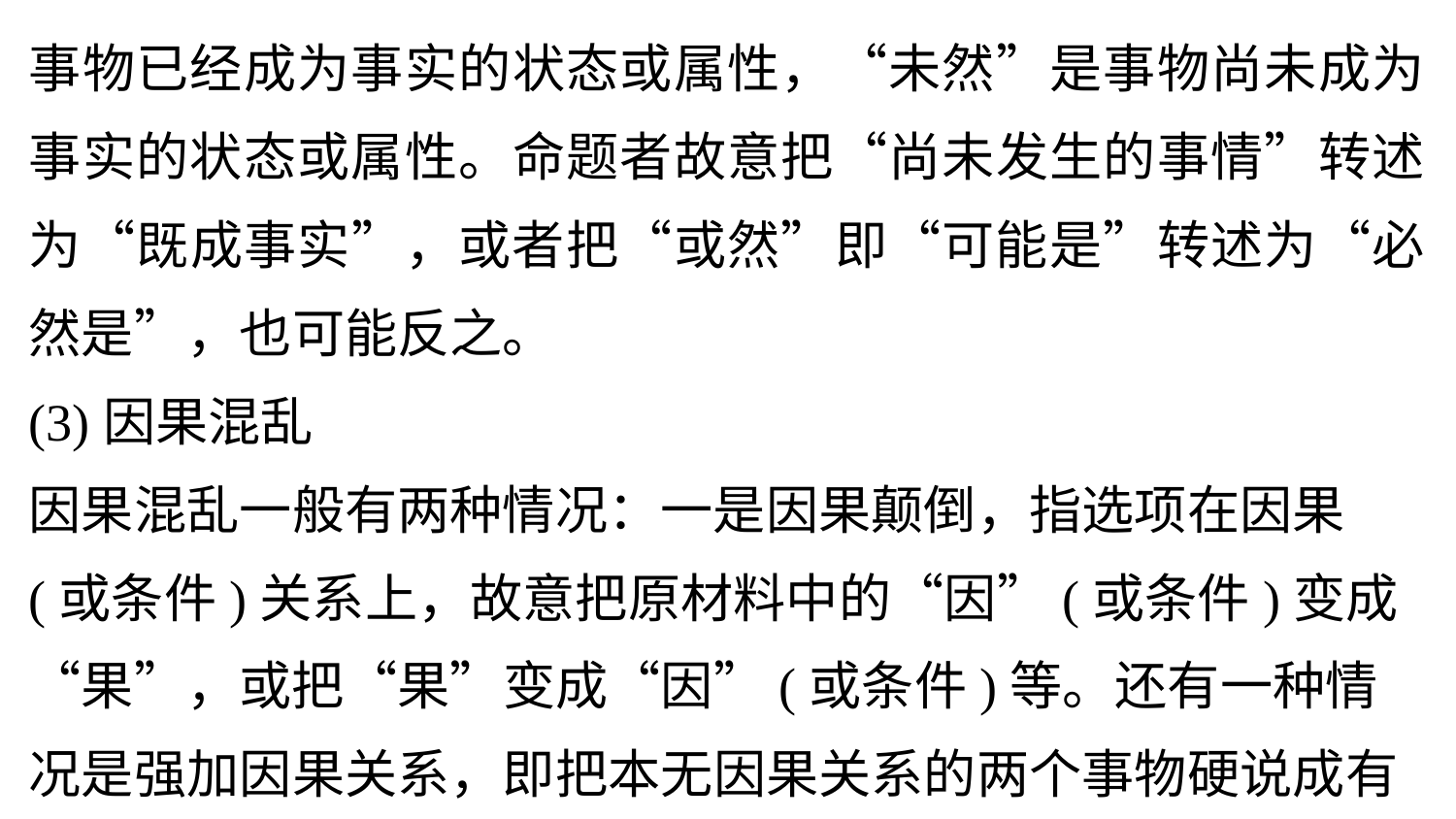

事物已经成为事实的状态或属性，“未然”是事物尚未成为事实的状态或属性。命题者故意把“尚未发生的事情”转述为“既成事实”，或者把“或然”即“可能是”转述为“必然是”，也可能反之。
(3)因果混乱
因果混乱一般有两种情况：一是因果颠倒，指选项在因果(或条件)关系上，故意把原材料中的“因”(或条件)变成“果”，或把“果”变成“因”(或条件)等。还有一种情况是强加因果关系，即把本无因果关系的两个事物硬说成有因果关系。